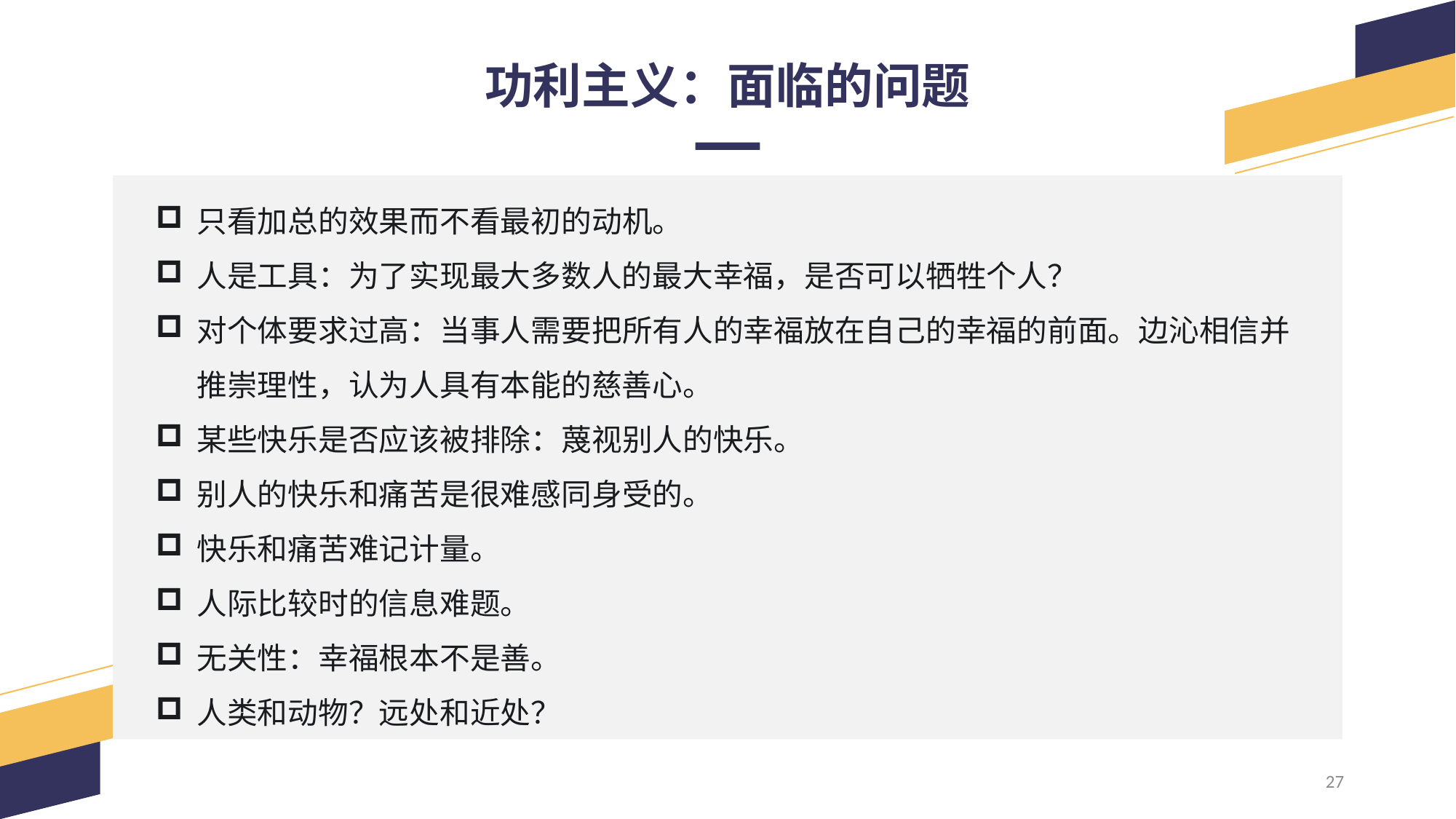

功利主义：面临的问题

只看加总的效果而不看最初的动机。
人是工具：为了实现最大多数人的最大幸福，是否可以牺牲个人？
对个体要求过高：当事人需要把所有人的幸福放在自己的幸福的前面。边沁相信并推崇理性，认为人具有本能的慈善心。
某些快乐是否应该被排除：蔑视别人的快乐。
别人的快乐和痛苦是很难感同身受的。
快乐和痛苦难记计量。
人际比较时的信息难题。
无关性：幸福根本不是善。
人类和动物？远处和近处？

27